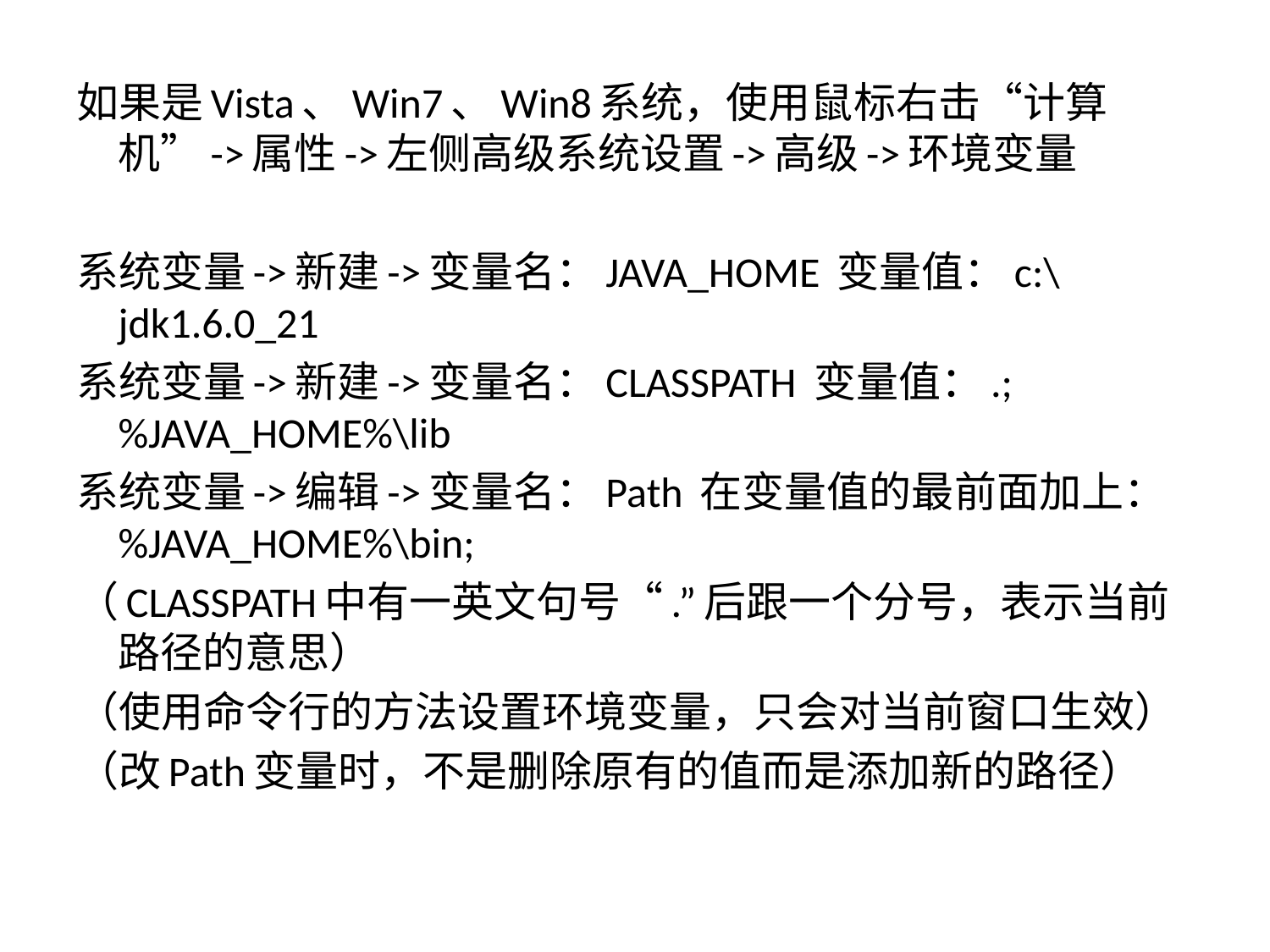

如果是Vista、Win7、Win8系统，使用鼠标右击“计算机”->属性->左侧高级系统设置->高级->环境变量

系统变量->新建->变量名：JAVA_HOME 变量值：c:\jdk1.6.0_21
系统变量->新建->变量名：CLASSPATH 变量值：.;%JAVA_HOME%\lib
系统变量->编辑->变量名：Path 在变量值的最前面加上：%JAVA_HOME%\bin;
（CLASSPATH中有一英文句号“.”后跟一个分号，表示当前路径的意思）
（使用命令行的方法设置环境变量，只会对当前窗口生效）
（改Path变量时，不是删除原有的值而是添加新的路径）